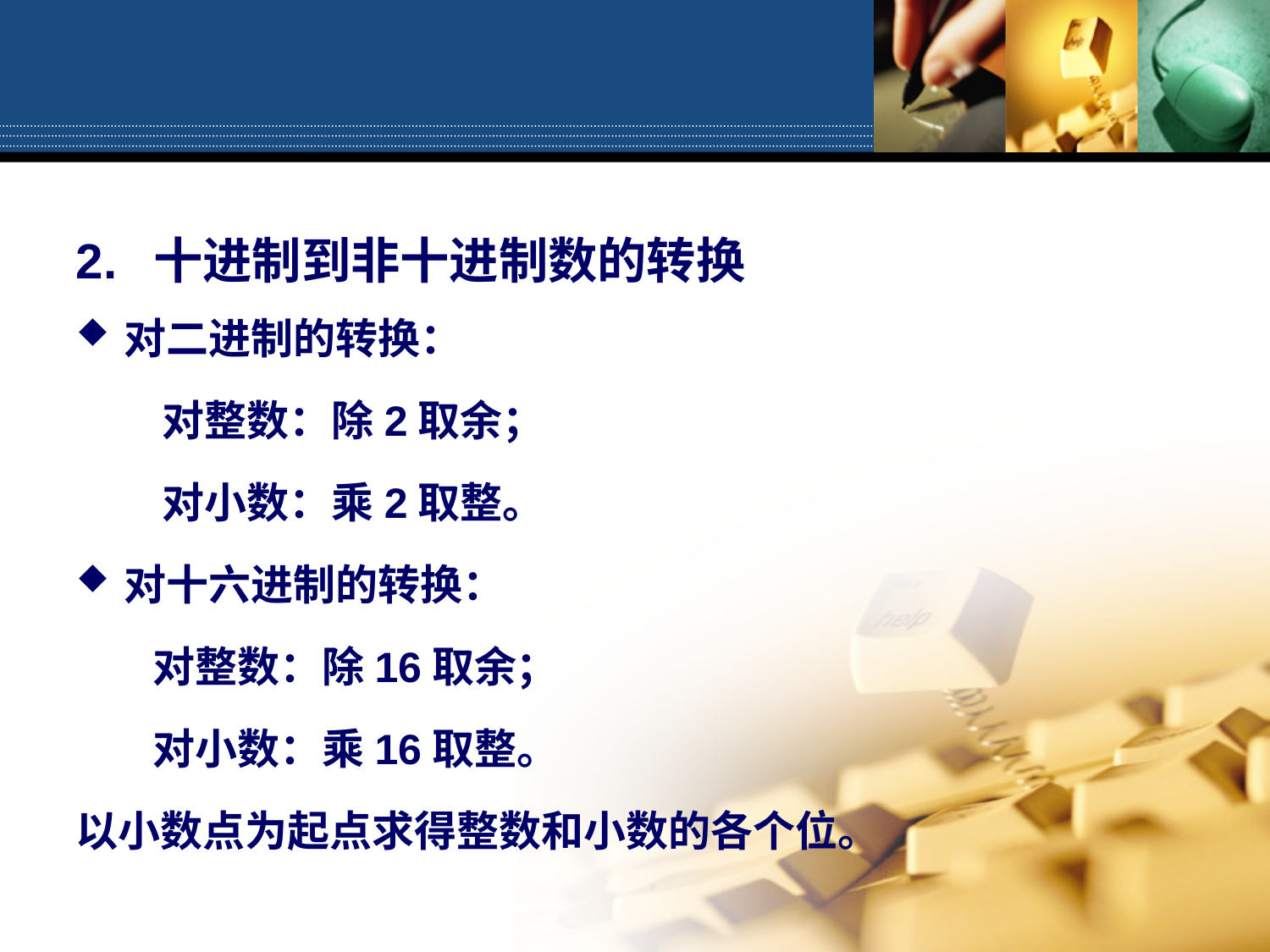

2.  十进制到非十进制数的转换
对二进制的转换：
        对整数：除2取余；
        对小数：乘2取整。
对十六进制的转换：
       对整数：除16取余；
       对小数：乘16取整。
以小数点为起点求得整数和小数的各个位。